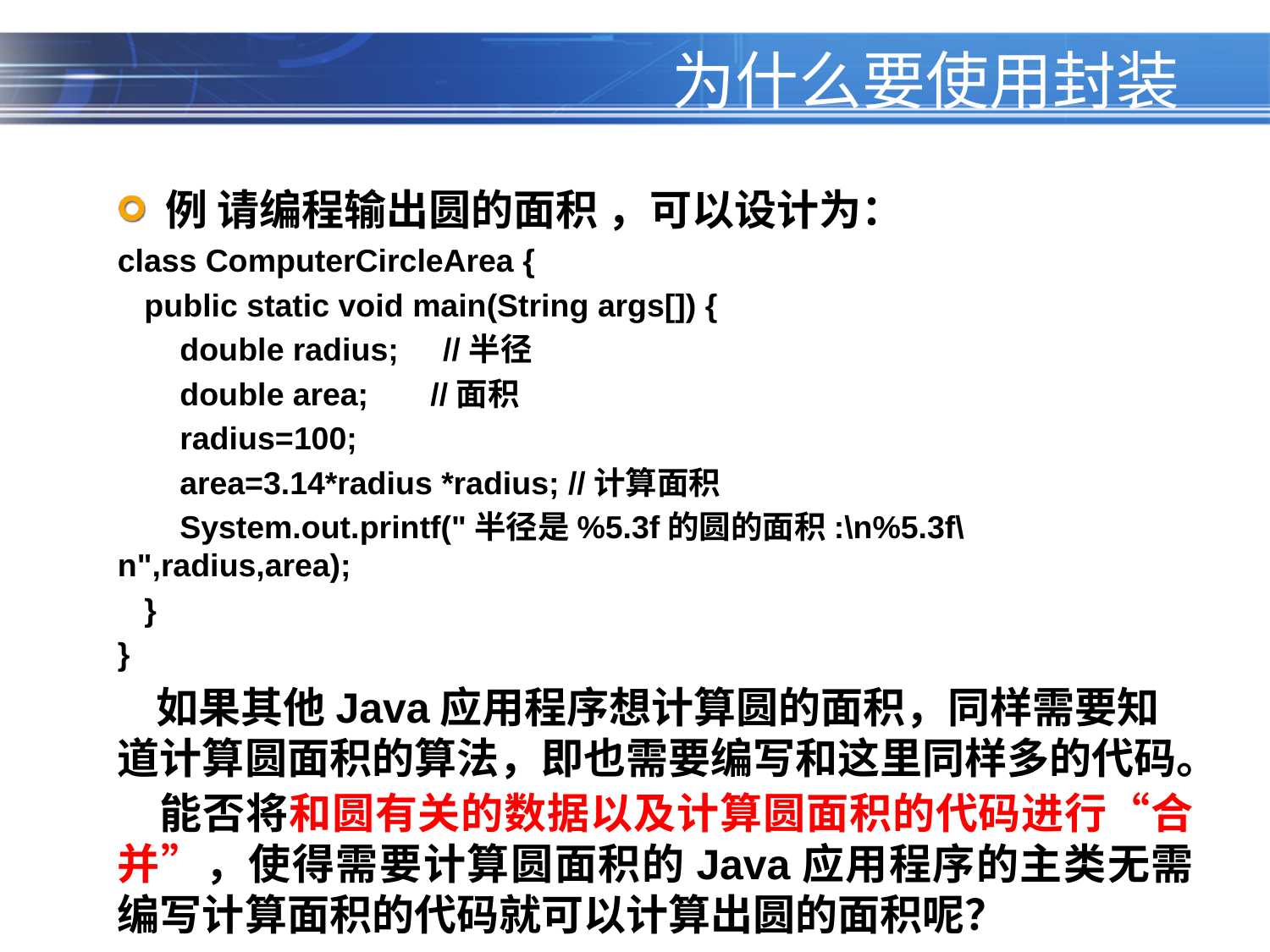

# 为什么要使用封装
例 请编程输出圆的面积 ，可以设计为：
class ComputerCircleArea {
   public static void main(String args[]) {
       double radius;     //半径
       double area;       //面积
       radius=100;
       area=3.14*radius *radius; //计算面积
       System.out.printf("半径是%5.3f的圆的面积:\n%5.3f\n",radius,area);
   }
}
   如果其他Java应用程序想计算圆的面积，同样需要知道计算圆面积的算法，即也需要编写和这里同样多的代码。
   能否将和圆有关的数据以及计算圆面积的代码进行“合并”，使得需要计算圆面积的Java应用程序的主类无需编写计算面积的代码就可以计算出圆的面积呢？